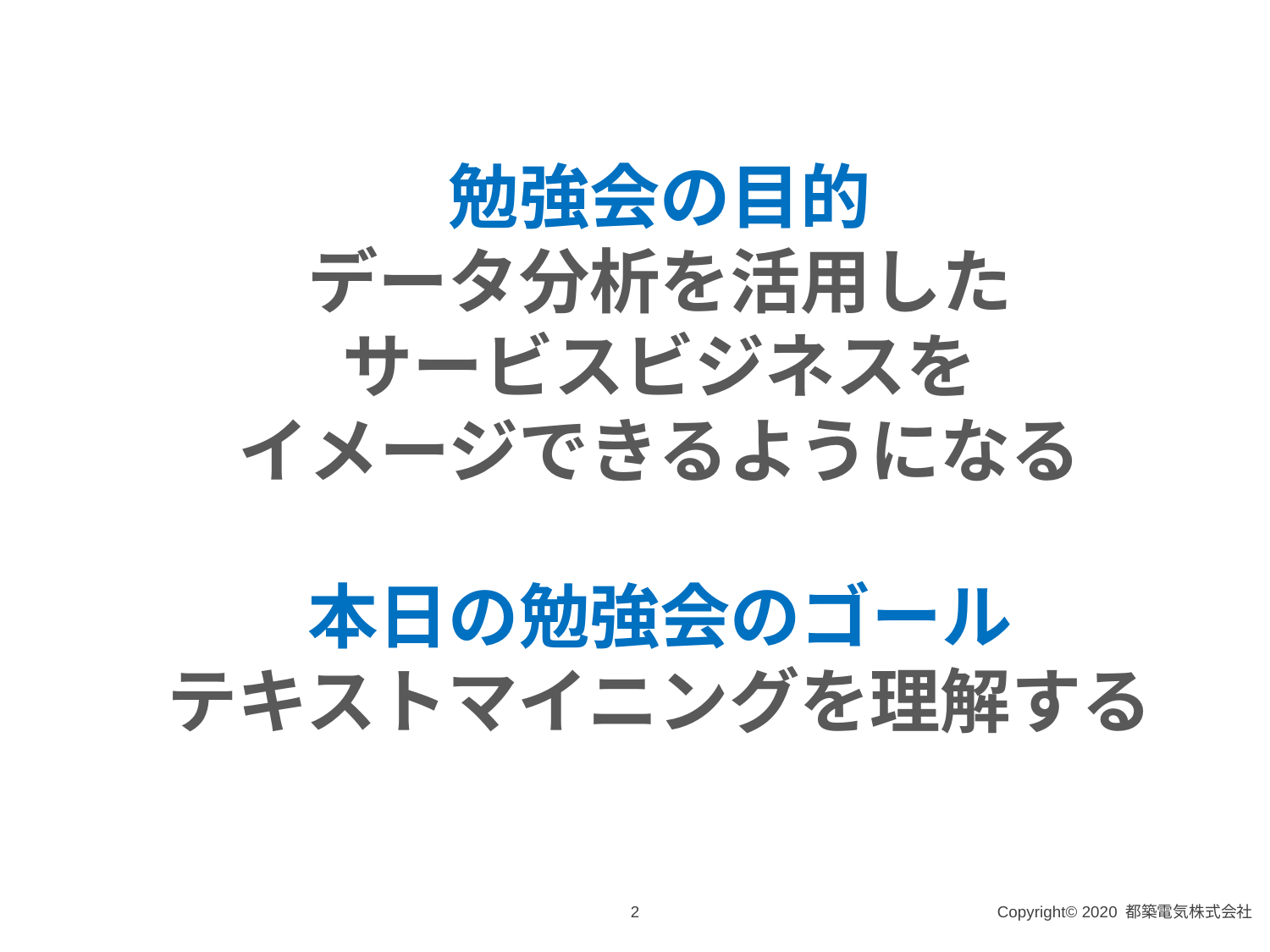

勉強会の目的
データ分析を活用した
サービスビジネスを
イメージできるようになる
本日の勉強会のゴール
テキストマイニングを理解する
2
Copyright© 2020 都築電気株式会社